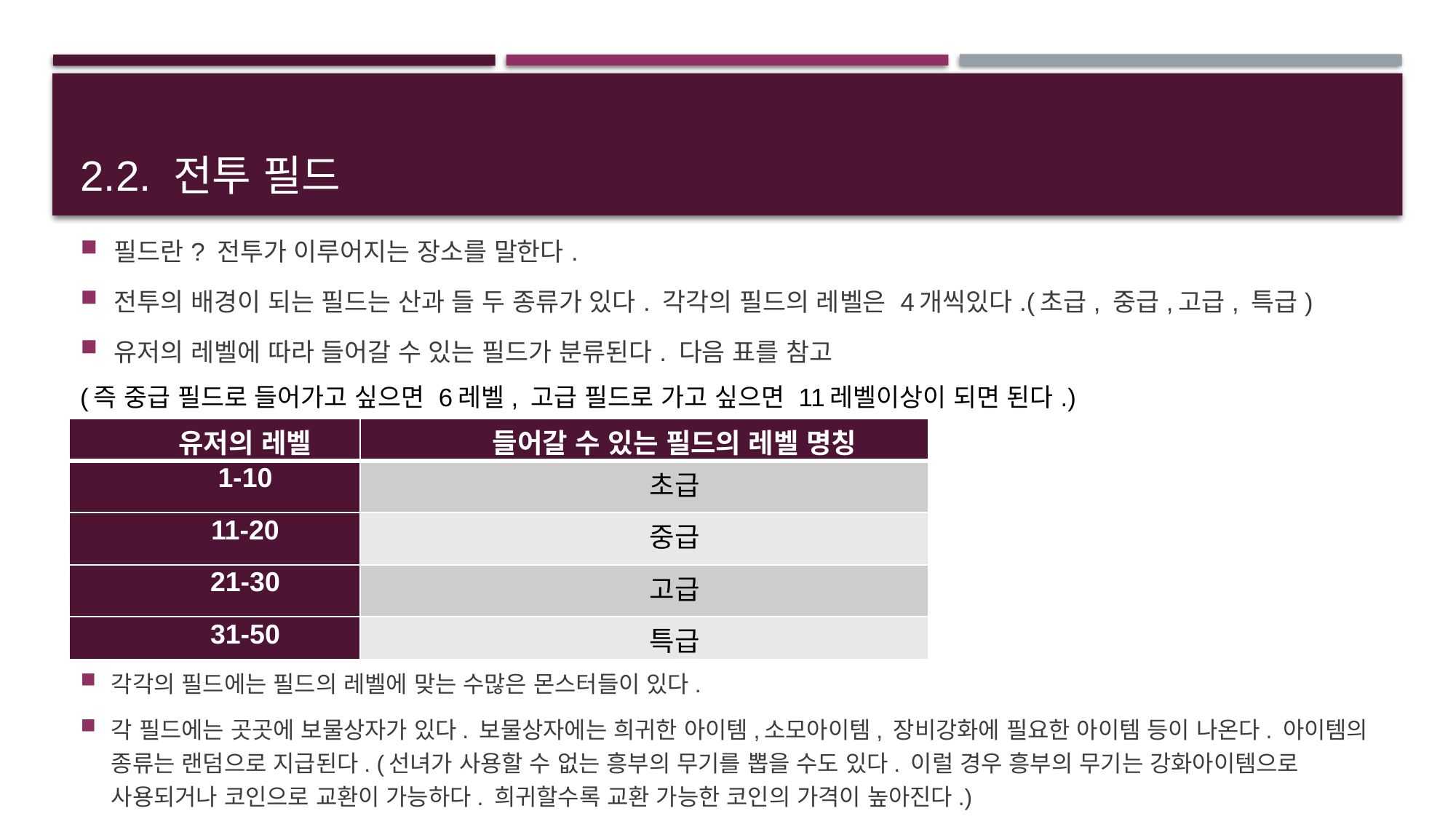

# 2.2. 전투 필드
필드란? 전투가 이루어지는 장소를 말한다.
전투의 배경이 되는 필드는 산과 들 두 종류가 있다. 각각의 필드의 레벨은 4개씩있다.(초급, 중급,고급, 특급)
유저의 레벨에 따라 들어갈 수 있는 필드가 분류된다. 다음 표를 참고
(즉 중급 필드로 들어가고 싶으면 6레벨, 고급 필드로 가고 싶으면 11레벨이상이 되면 된다.)
| 유저의 레벨 | 들어갈 수 있는 필드의 레벨 명칭 |
| --- | --- |
| 1-10 | 초급 |
| 11-20 | 중급 |
| 21-30 | 고급 |
| 31-50 | 특급 |
각각의 필드에는 필드의 레벨에 맞는 수많은 몬스터들이 있다.
각 필드에는 곳곳에 보물상자가 있다. 보물상자에는 희귀한 아이템,소모아이템, 장비강화에 필요한 아이템 등이 나온다. 아이템의 종류는 랜덤으로 지급된다. (선녀가 사용할 수 없는 흥부의 무기를 뽑을 수도 있다. 이럴 경우 흥부의 무기는 강화아이템으로 사용되거나 코인으로 교환이 가능하다. 희귀할수록 교환 가능한 코인의 가격이 높아진다.)